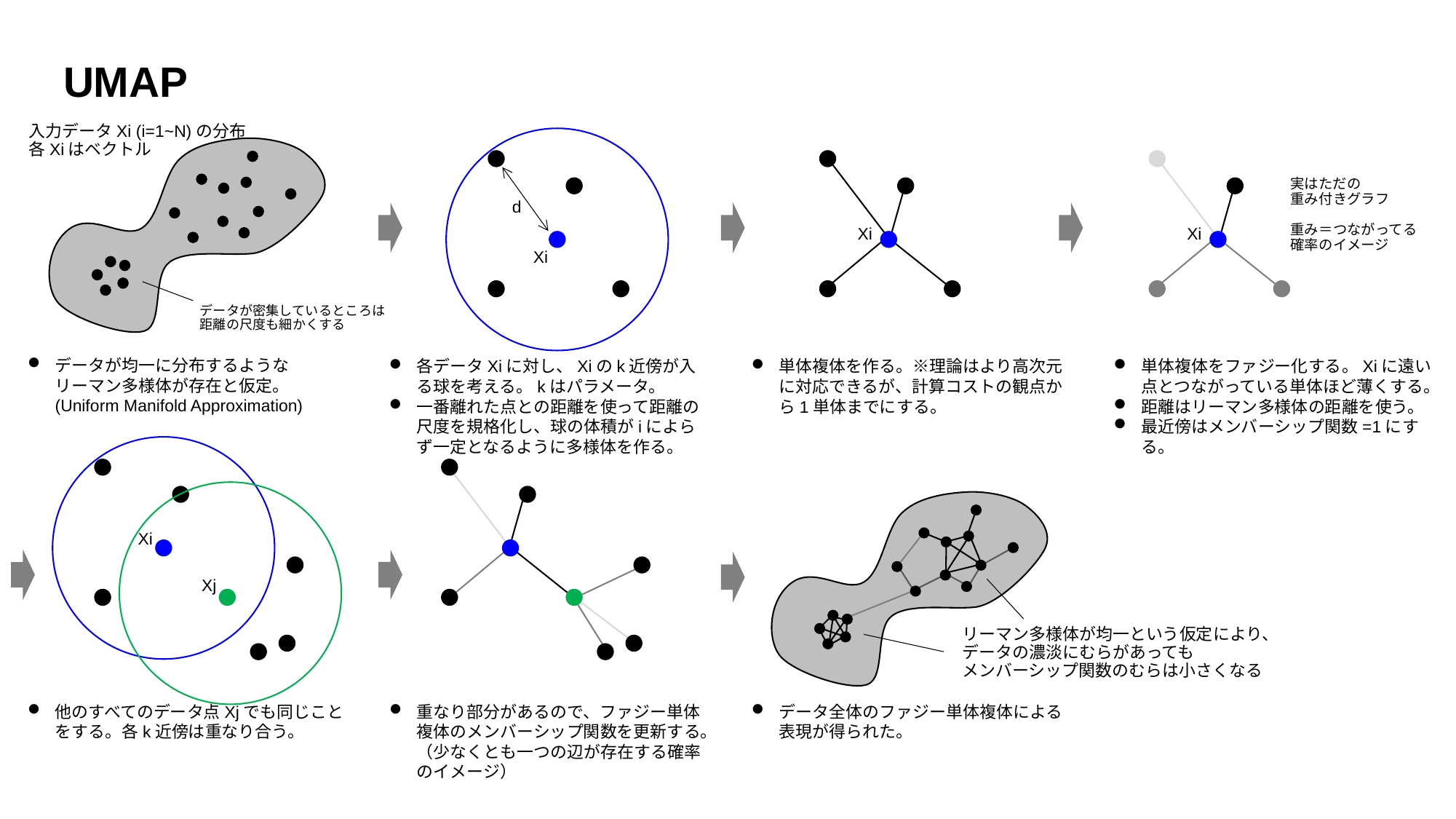

# UMAP
入力データXi (i=1~N)の分布
各Xiはベクトル

実はただの
重み付きグラフ
重み＝つながってる確率のイメージ

d

Xi
Xi

Xi

データが密集しているところは距離の尺度も細かくする
データが均一に分布するような
リーマン多様体が存在と仮定。
(Uniform Manifold Approximation)
各データXiに対し、Xiのk近傍が入る球を考える。kはパラメータ。
一番離れた点との距離を使って距離の尺度を規格化し、球の体積がiによらず一定となるように多様体を作る。
単体複体を作る。※理論はより高次元に対応できるが、計算コストの観点から1単体までにする。
単体複体をファジー化する。Xiに遠い点とつながっている単体ほど薄くする。
距離はリーマン多様体の距離を使う。
最近傍はメンバーシップ関数=1にする。

Xi

Xj

リーマン多様体が均一という仮定により、
データの濃淡にむらがあっても
メンバーシップ関数のむらは小さくなる

他のすべてのデータ点Xjでも同じことをする。各k近傍は重なり合う。
重なり部分があるので、ファジー単体複体のメンバーシップ関数を更新する。（少なくとも一つの辺が存在する確率のイメージ）
データ全体のファジー単体複体による表現が得られた。